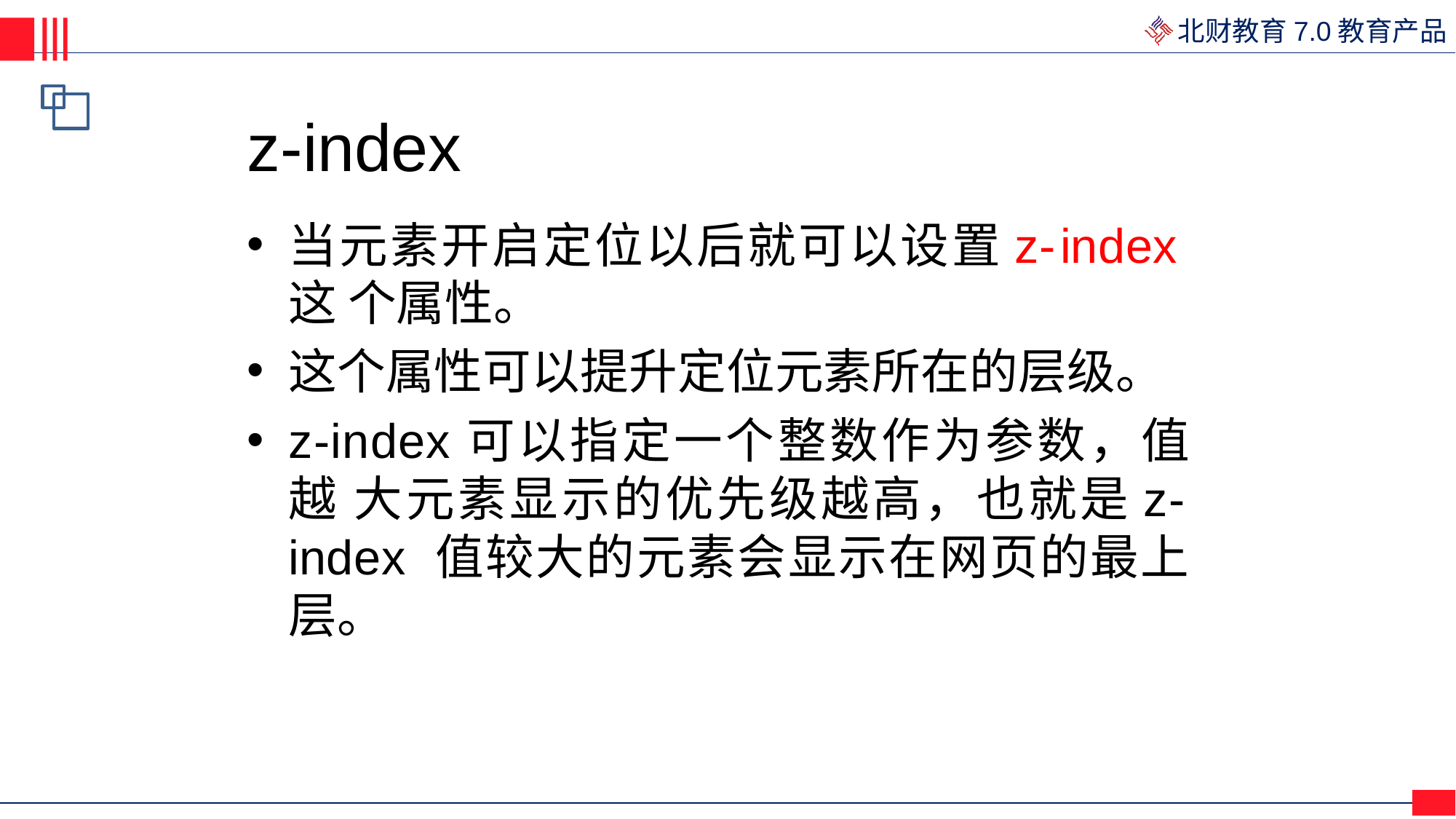

# z-index
当元素开启定位以后就可以设置z-index这 个属性。
这个属性可以提升定位元素所在的层级。
z-index可以指定一个整数作为参数，值越 大元素显示的优先级越高，也就是z-index 值较大的元素会显示在网页的最上层。